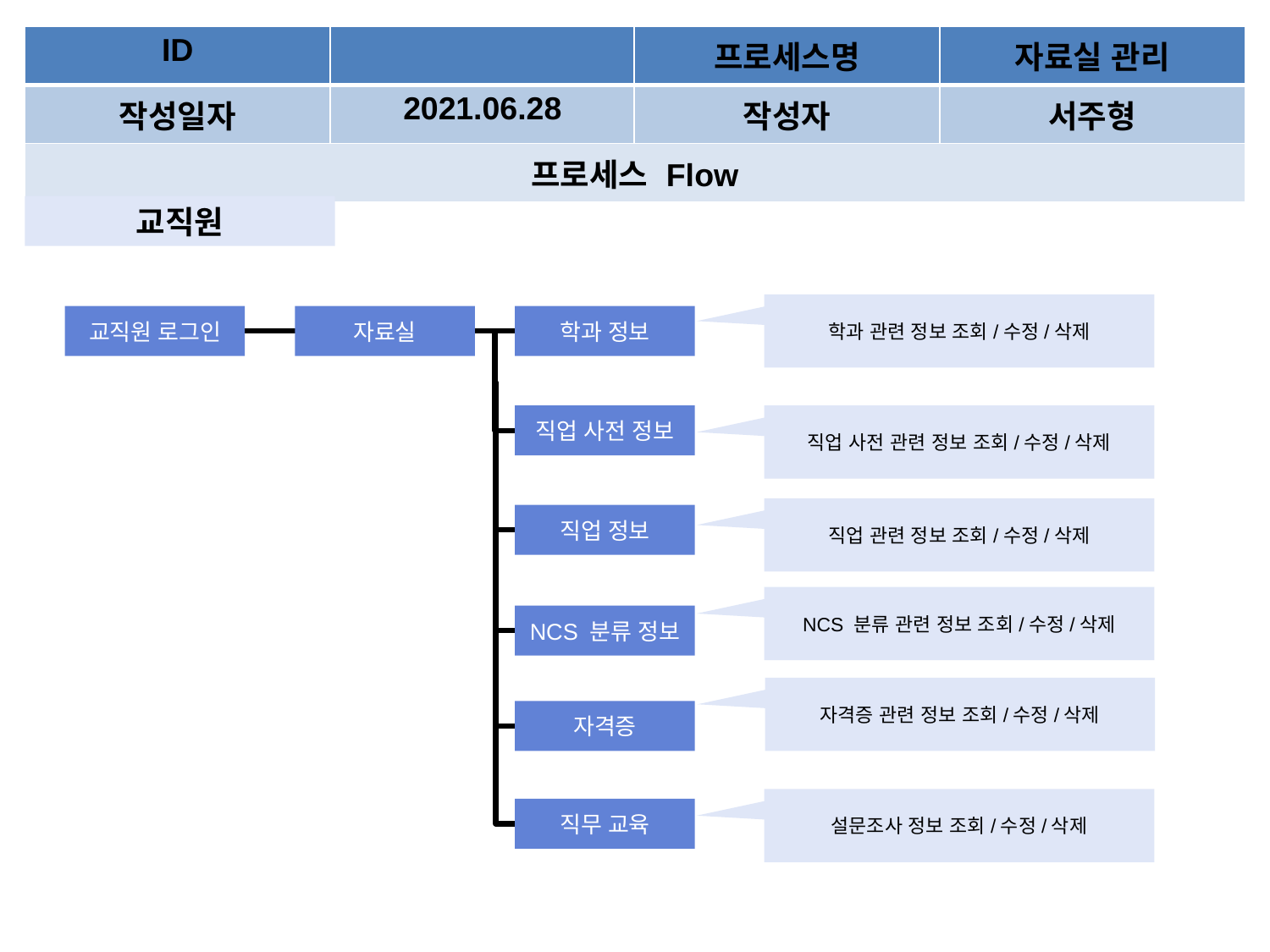

| ID |  |  | 프로세스명 | 자료실 관리 |
| --- | --- | --- | --- | --- |
| 작성일자 |  | 2021.06.28 | 작성자 | 서주형 |
| 프로세스 Flow |  |  |  |  |
교직원
학과 관련 정보 조회/수정/삭제
교직원 로그인
자료실
학과 정보
직업 사전 정보
직업 사전 관련 정보 조회/수정/삭제
직업 관련 정보 조회/수정/삭제
직업 정보
NCS 분류 관련 정보 조회/수정/삭제
NCS 분류 정보
자격증 관련 정보 조회/수정/삭제
자격증
설문조사 정보 조회/수정/삭제
직무 교육